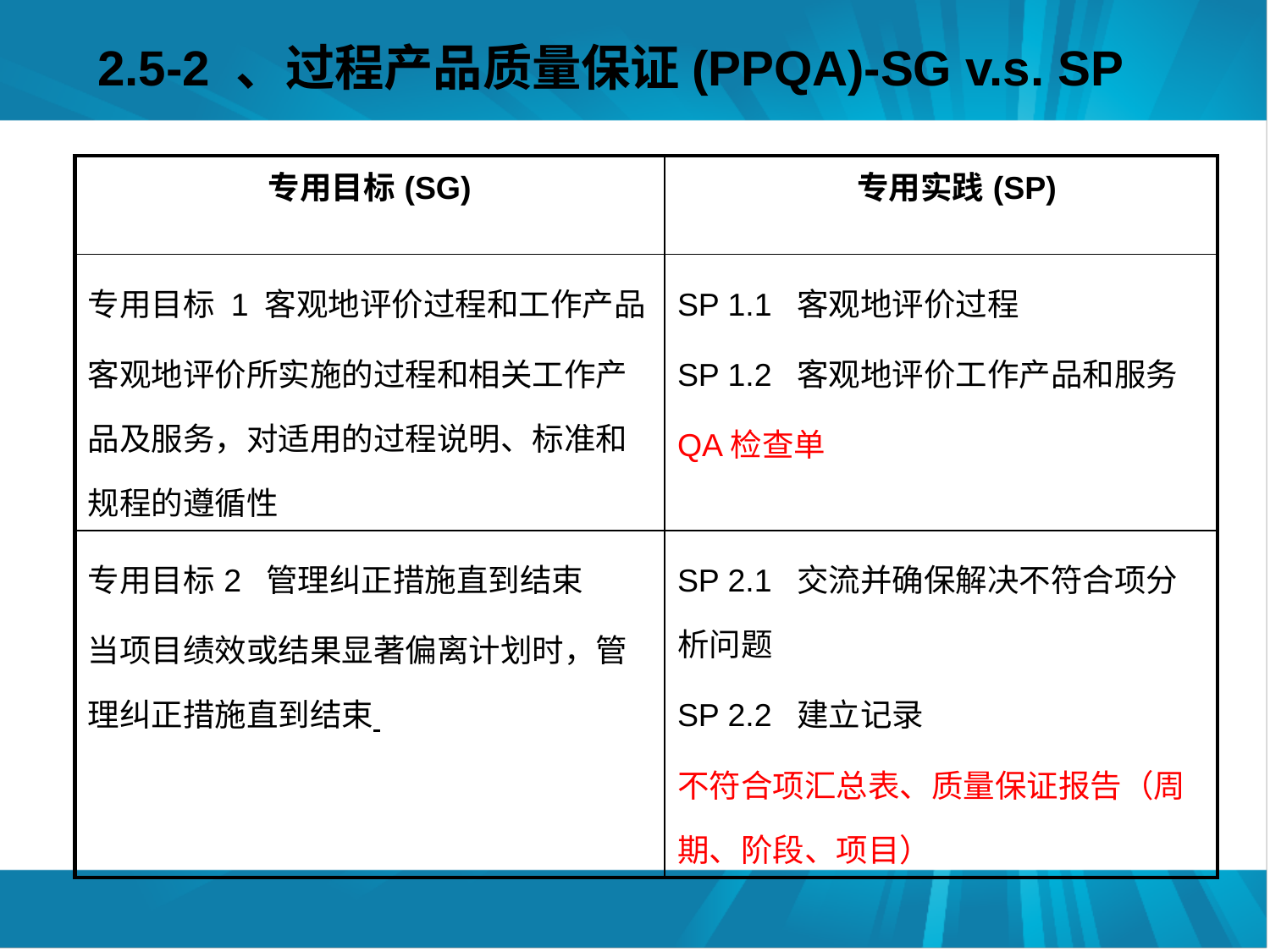

# 2.5-2 、过程产品质量保证(PPQA)-SG v.s. SP
| 专用目标(SG) | 专用实践(SP) |
| --- | --- |
| 专用目标 1 客观地评价过程和工作产品 客观地评价所实施的过程和相关工作产品及服务，对适用的过程说明、标准和规程的遵循性 | SP 1.1 客观地评价过程 SP 1.2 客观地评价工作产品和服务 QA检查单 |
| 专用目标2 管理纠正措施直到结束 当项目绩效或结果显著偏离计划时，管理纠正措施直到结束 | SP 2.1 交流并确保解决不符合项分析问题 SP 2.2 建立记录 不符合项汇总表、质量保证报告（周期、阶段、项目） |